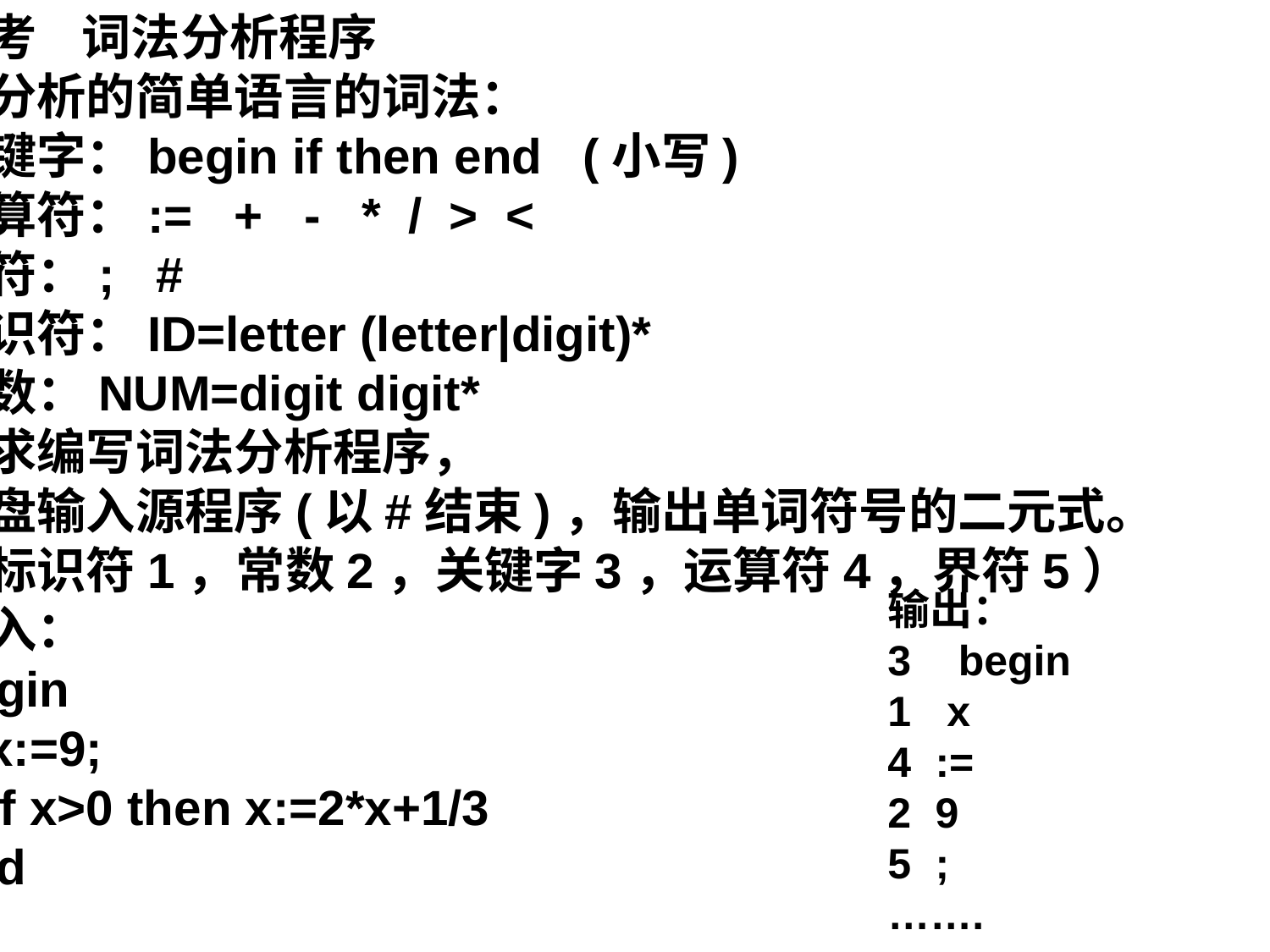

参考    词法分析程序
待分析的简单语言的词法：
关键字：begin if then end   (小写)
运算符：:=   +   -   *  /  >  <
界符：;   #
标识符：ID=letter (letter|digit)*
常数：NUM=digit digit*
要求编写词法分析程序，
键盘输入源程序(以#结束)，输出单词符号的二元式。
（标识符1，常数2，关键字3，运算符4，界符5）
输入：
begin
	x:=9;
	if x>0 then x:=2*x+1/3
end
#
输出：
3    begin
1	 x
4	:=
2	9
;
…….